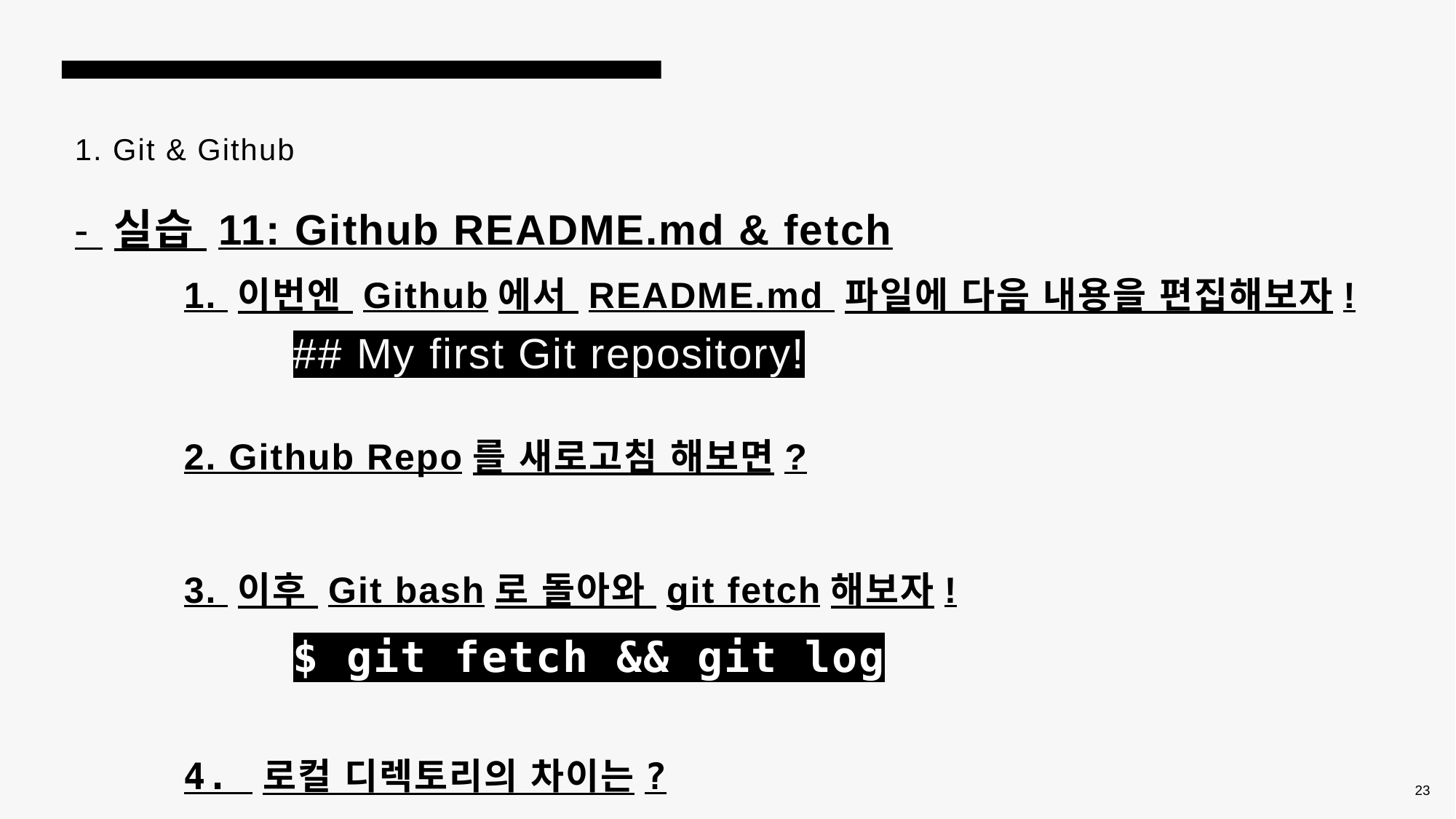

# 1. Git & Github - 실습 11: Github README.md & fetch 1. 이번엔 Github에서 README.md 파일에 다음 내용을 편집해보자! ## My first Git repository! 2. Github Repo를 새로고침 해보면? 3. 이후 Git bash로 돌아와 git fetch해보자! $ git fetch && git log 4. 로컬 디렉토리의 차이는?
23